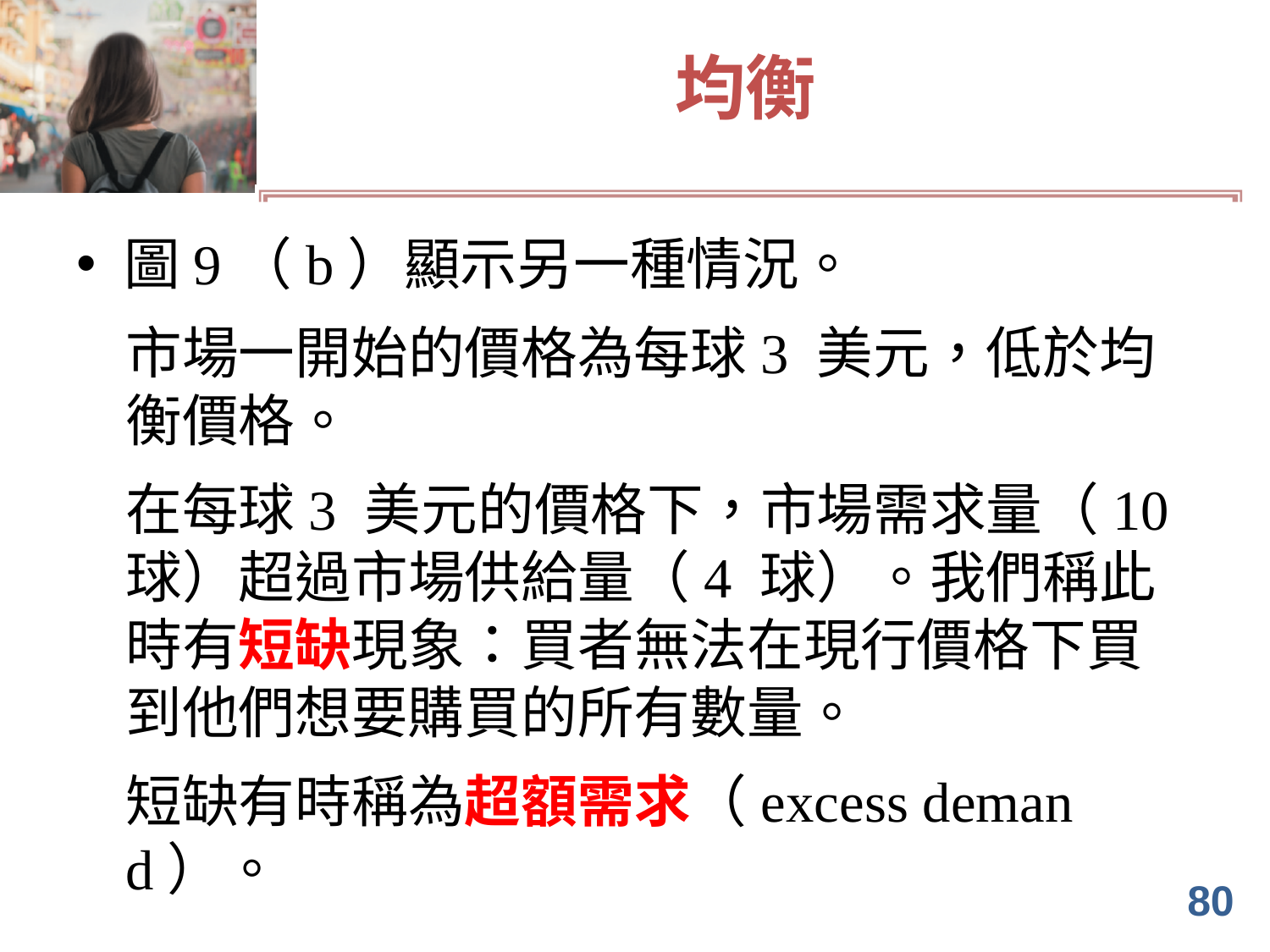

# 均衡
圖9（b）顯示另一種情況。
市場一開始的價格為每球3 美元，低於均衡價格。
在每球3 美元的價格下，市場需求量（10 球）超過市場供給量（4 球）。我們稱此時有短缺現象：買者無法在現行價格下買到他們想要購買的所有數量。
短缺有時稱為超額需求（excess demand）。
80